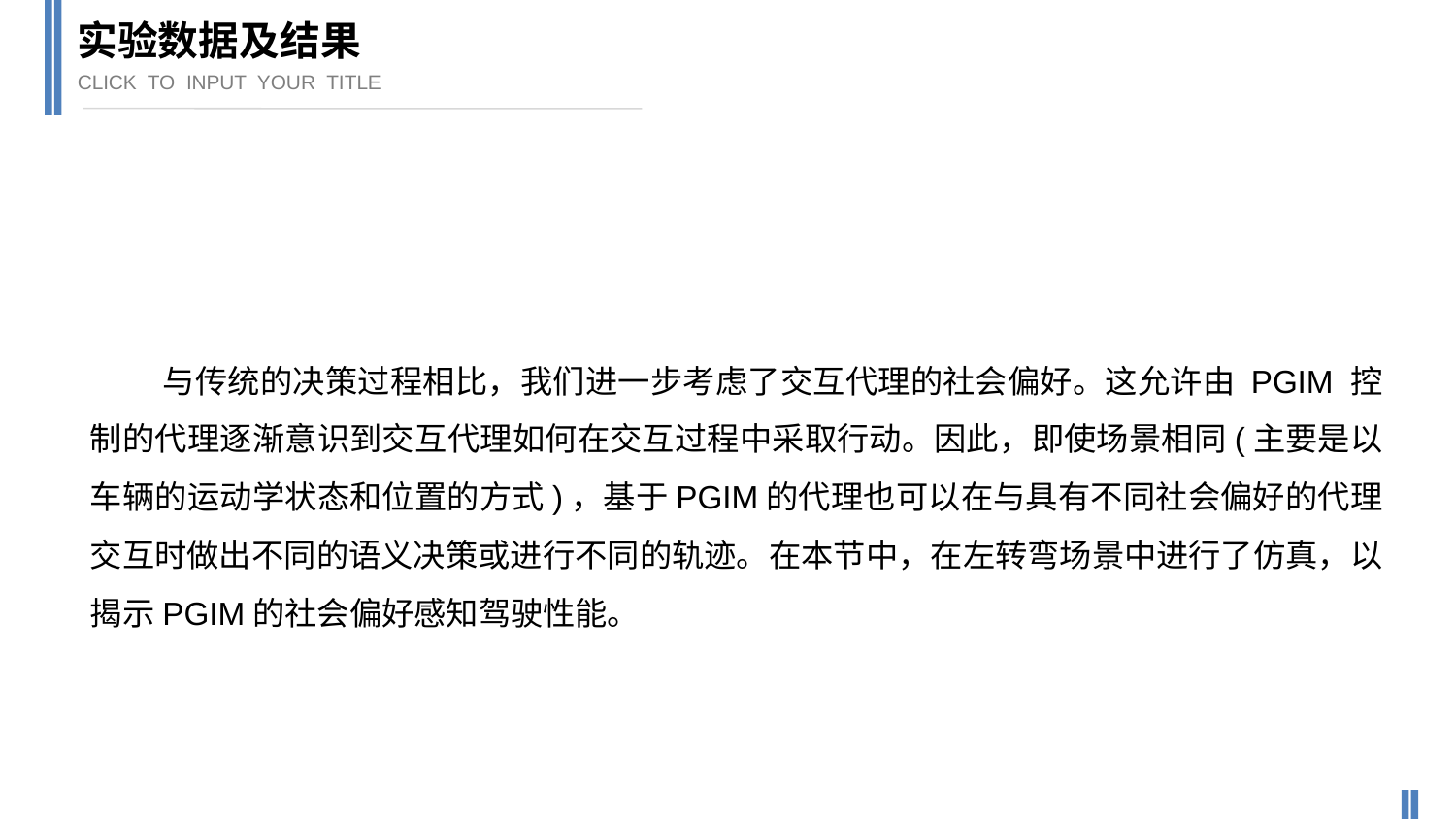

实验数据及结果
CLICK  TO  INPUT  YOUR  TITLE
与传统的决策过程相比，我们进一步考虑了交互代理的社会偏好。这允许由 PGIM 控制的代理逐渐意识到交互代理如何在交互过程中采取行动。因此，即使场景相同(主要是以车辆的运动学状态和位置的方式)，基于PGIM的代理也可以在与具有不同社会偏好的代理交互时做出不同的语义决策或进行不同的轨迹。在本节中，在左转弯场景中进行了仿真，以揭示PGIM的社会偏好感知驾驶性能。